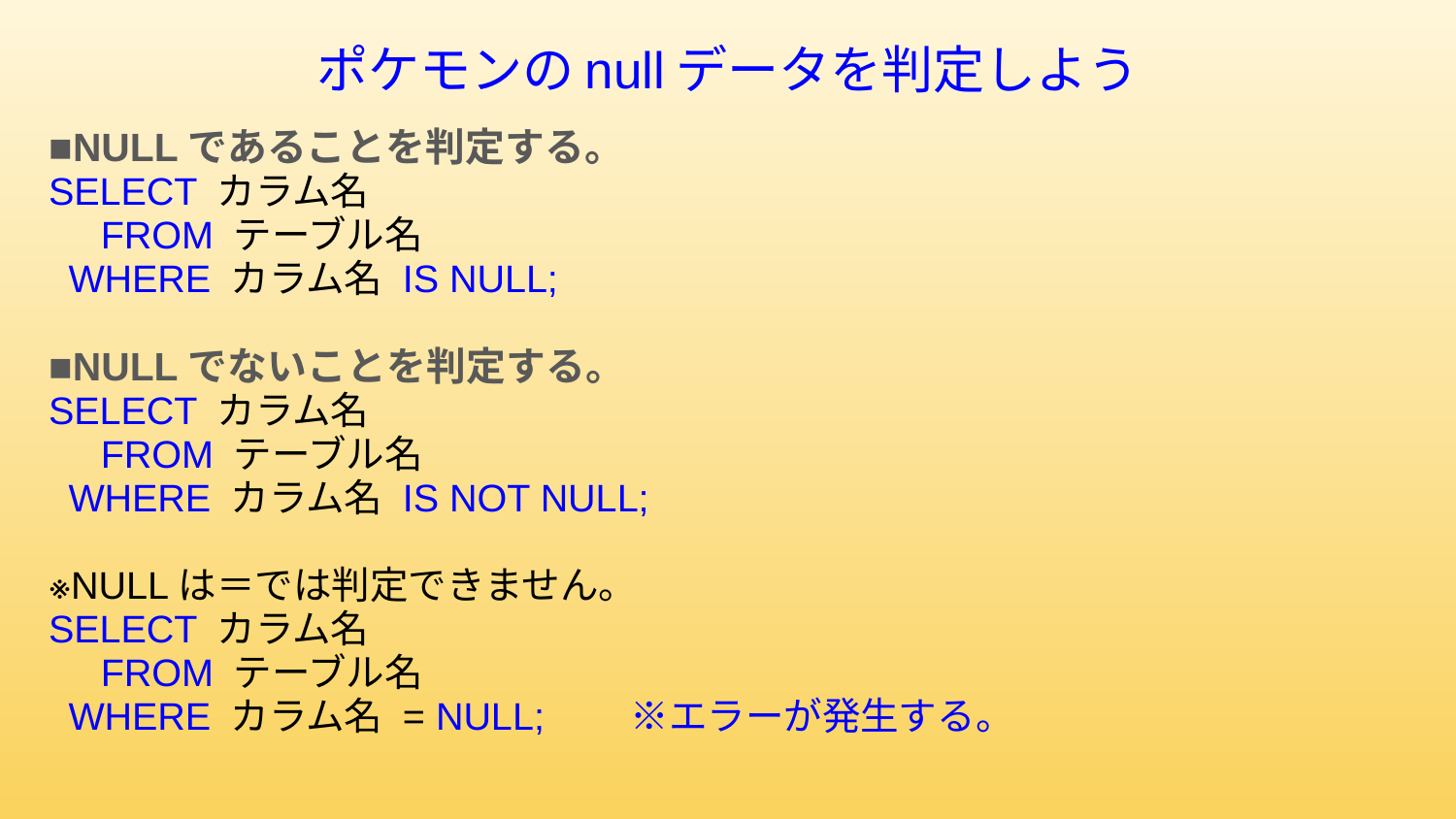

# ポケモンのnullデータを判定しよう

■NULLであることを判定する。
SELECT カラム名
    FROM テーブル名
 WHERE カラム名 IS NULL;
■NULLでないことを判定する。
SELECT カラム名
    FROM テーブル名
 WHERE カラム名 IS NOT NULL;
※NULLは＝では判定できません。
SELECT カラム名
    FROM テーブル名
 WHERE カラム名 = NULL;　　※エラーが発生する。